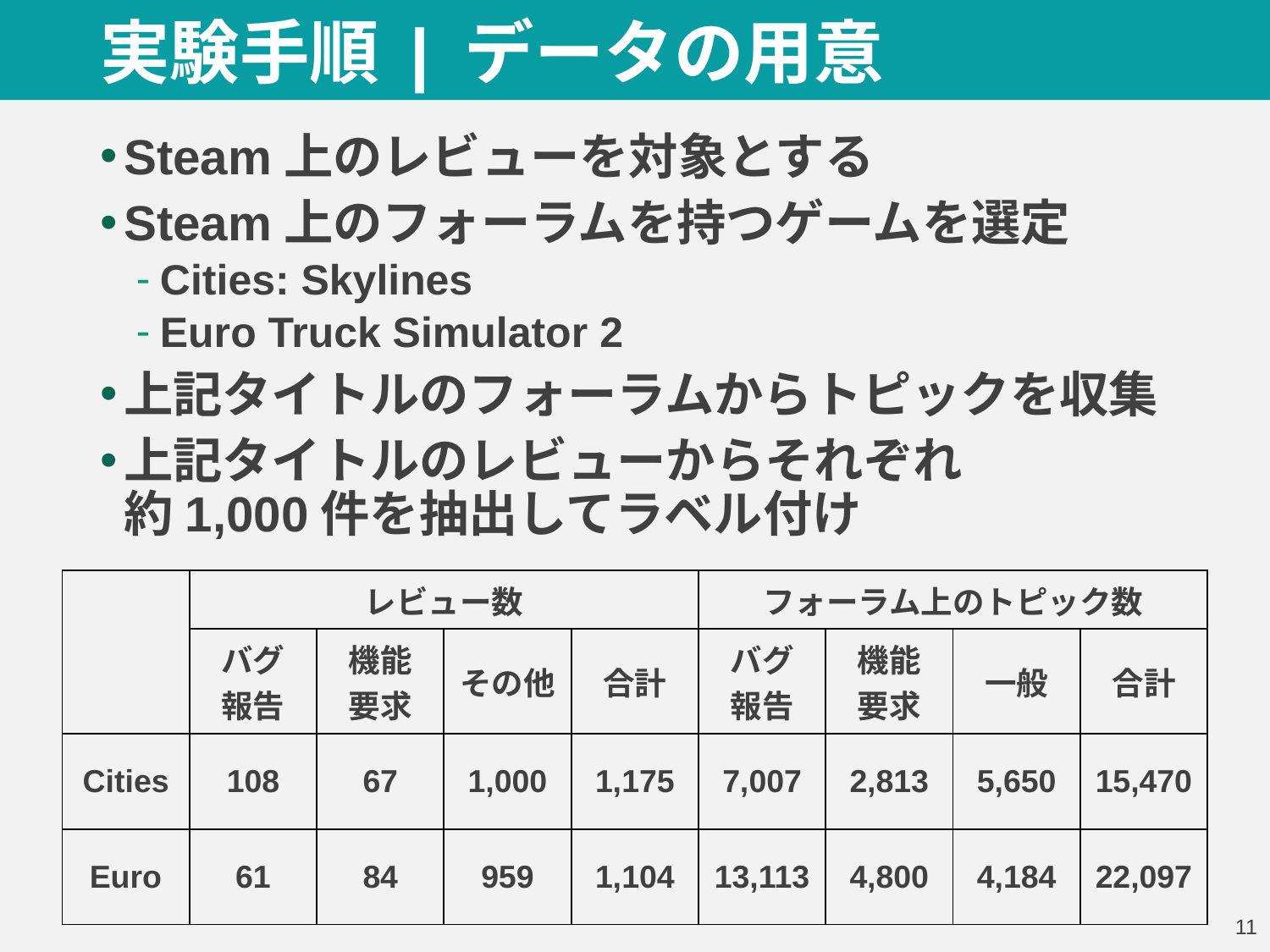

# 実験手順 | データの用意
Steam上のレビューを対象とする
Steam上のフォーラムを持つゲームを選定
Cities: Skylines
Euro Truck Simulator 2
上記タイトルのフォーラムからトピックを収集
上記タイトルのレビューからそれぞれ
約1,000件を抽出してラベル付け
|  | レビュー数 |  |  |  | フォーラム上のトピック数 |  |  |  |
| --- | --- | --- | --- | --- | --- | --- | --- | --- |
|  | バグ 報告 | 機能 要求 | その他 | 合計 | バグ 報告 | 機能 要求 | 一般 | 合計 |
| Cities | 108 | 67 | 1,000 | 1,175 | 7,007 | 2,813 | 5,650 | 15,470 |
| Euro | 61 | 84 | 959 | 1,104 | 13,113 | 4,800 | 4,184 | 22,097 |
11